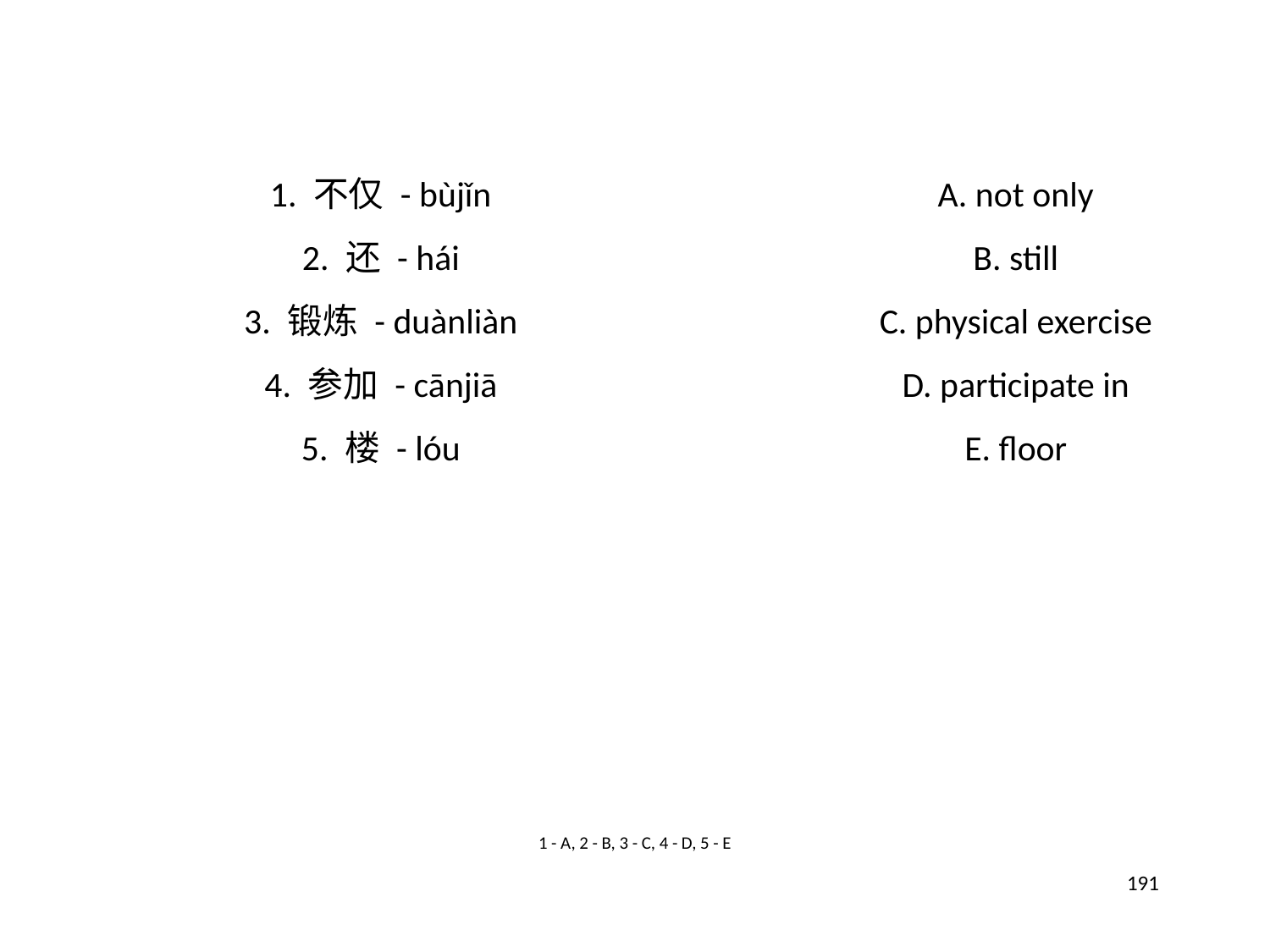

1. 不仅 - bùjǐn

A. not only

2. 还 - hái

B. still

3. 锻炼 - duànliàn

C. physical exercise

4. 参加 - cānjiā

D. participate in

5. 楼 - lóu

E. floor
1 - A, 2 - B, 3 - C, 4 - D, 5 - E

191